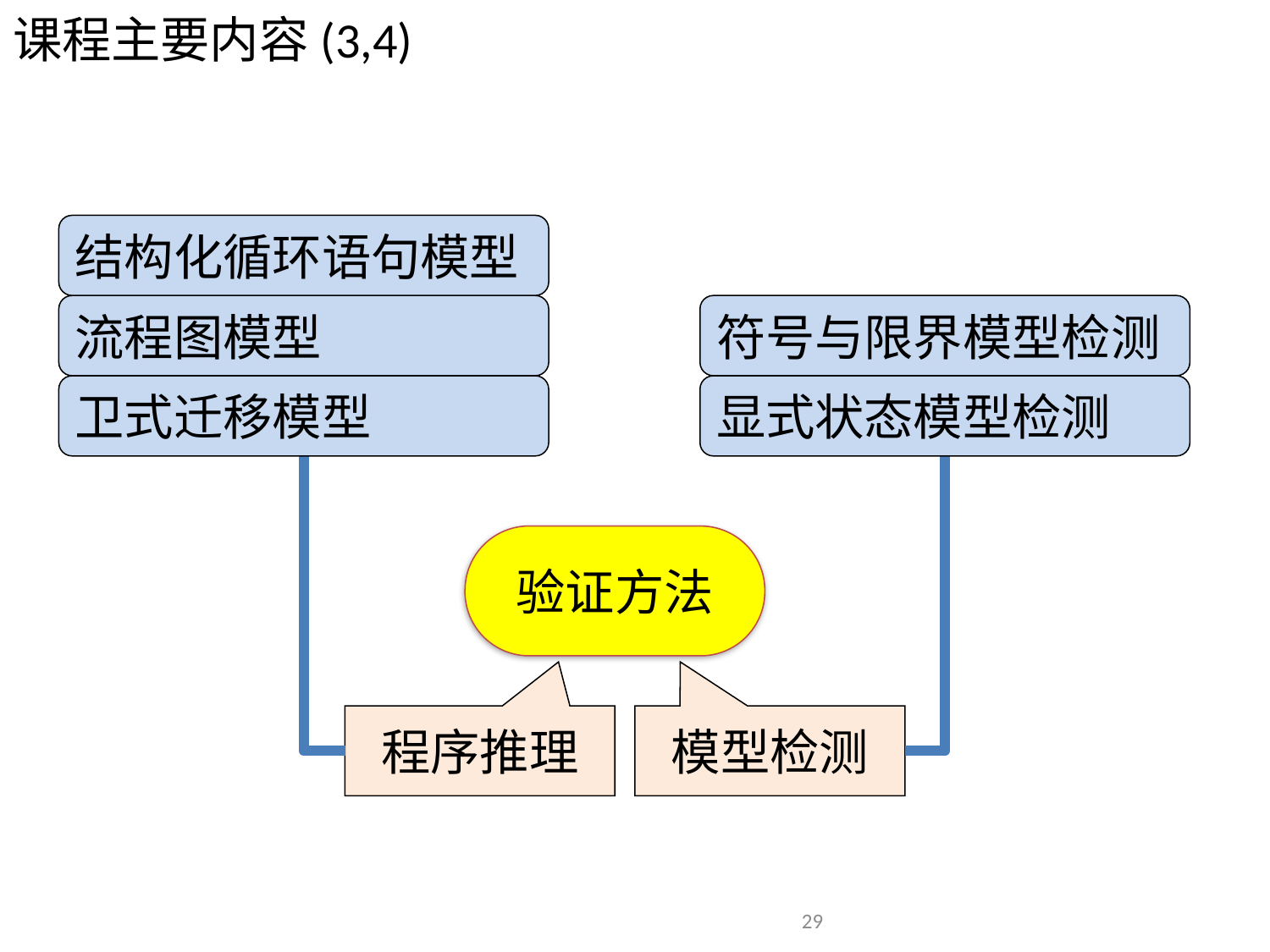

# 课程主要内容(3,4)
结构化循环语句模型
流程图模型
符号与限界模型检测
卫式迁移模型
显式状态模型检测
验证方法
程序推理
模型检测

29